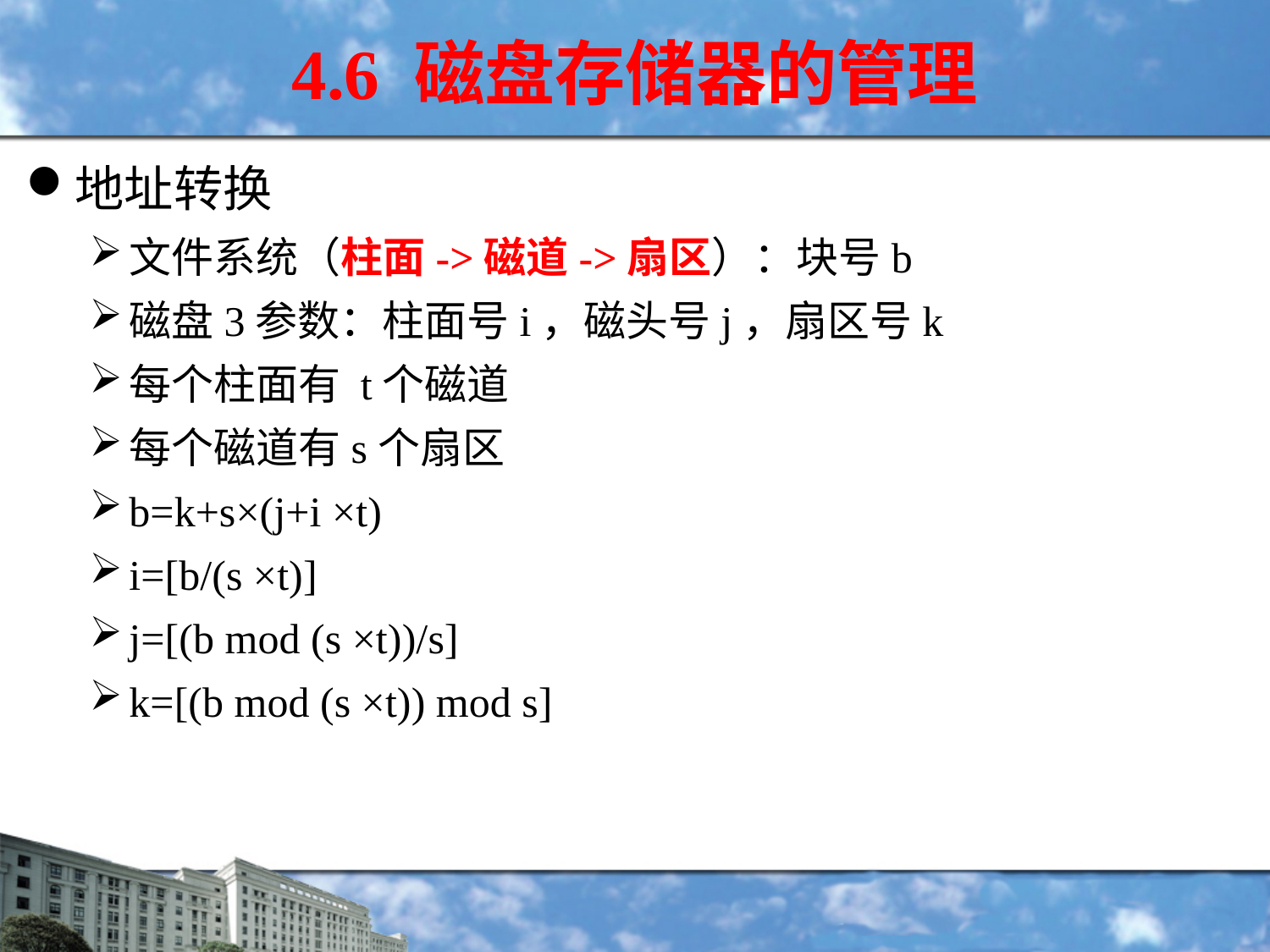

4.6 磁盘存储器的管理
地址转换
文件系统（柱面->磁道->扇区）：块号b
磁盘3参数：柱面号i，磁头号j，扇区号k
每个柱面有 t个磁道
每个磁道有s个扇区
b=k+s×(j+i ×t)
i=[b/(s ×t)]
j=[(b mod (s ×t))/s]
k=[(b mod (s ×t)) mod s]